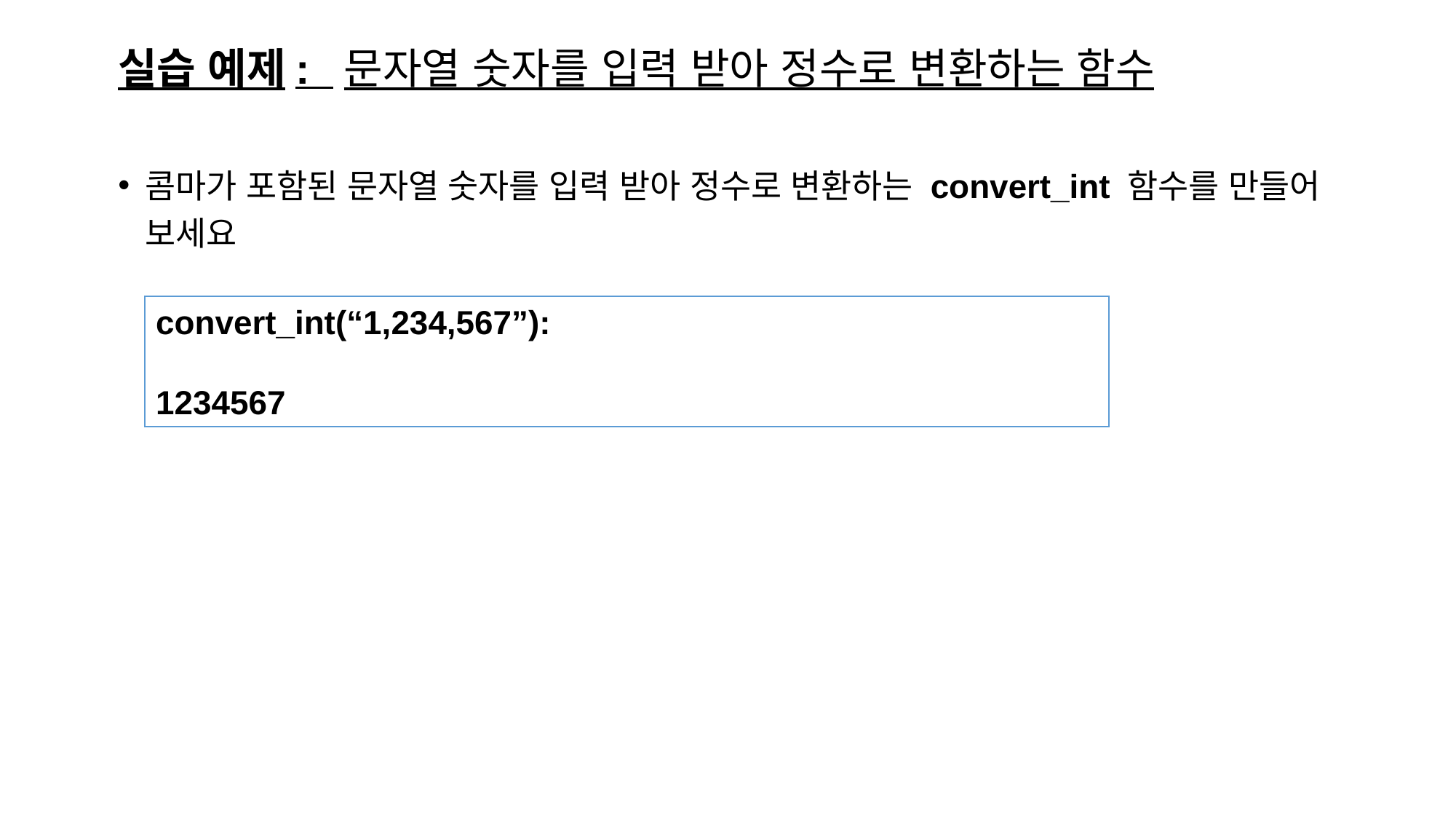

# 실습 예제:  문자열 숫자를 입력 받아 정수로 변환하는 함수
콤마가 포함된 문자열 숫자를 입력 받아 정수로 변환하는 convert_int 함수를 만들어 보세요

convert_int(“1,234,567”):

1234567